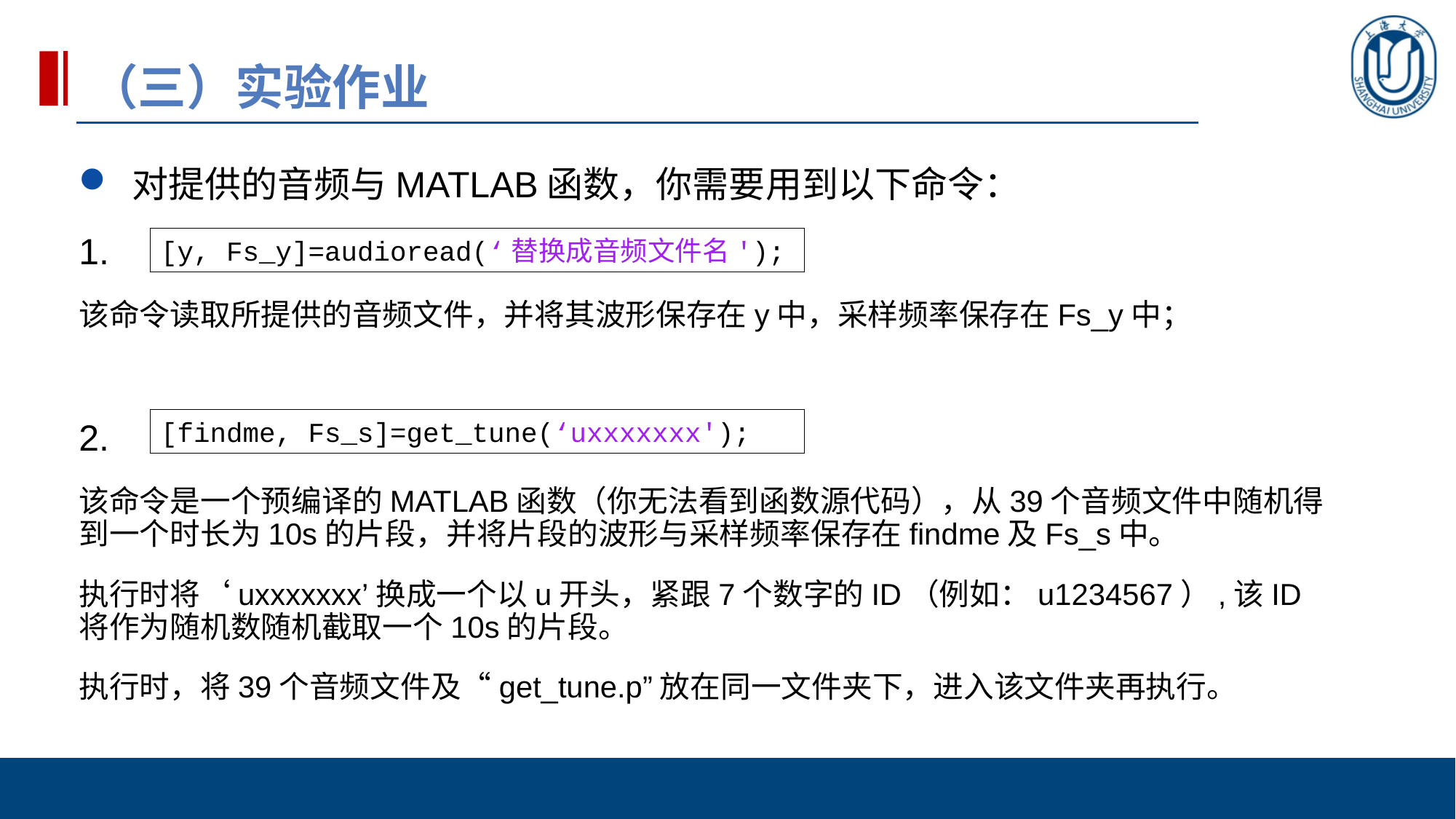

# （三）实验作业
 对提供的音频与MATLAB函数，你需要用到以下命令：
1.
该命令读取所提供的音频文件，并将其波形保存在y中，采样频率保存在Fs_y中；

2.
该命令是一个预编译的MATLAB函数（你无法看到函数源代码），从39个音频文件中随机得到一个时长为10s的片段，并将片段的波形与采样频率保存在findme及Fs_s中。
执行时将‘uxxxxxxx’换成一个以u开头，紧跟7个数字的ID（例如：u1234567）,该ID将作为随机数随机截取一个10s的片段。
执行时，将39个音频文件及“get_tune.p”放在同一文件夹下，进入该文件夹再执行。

[y, Fs_y]=audioread(‘替换成音频文件名');
[findme, Fs_s]=get_tune(‘uxxxxxxx');